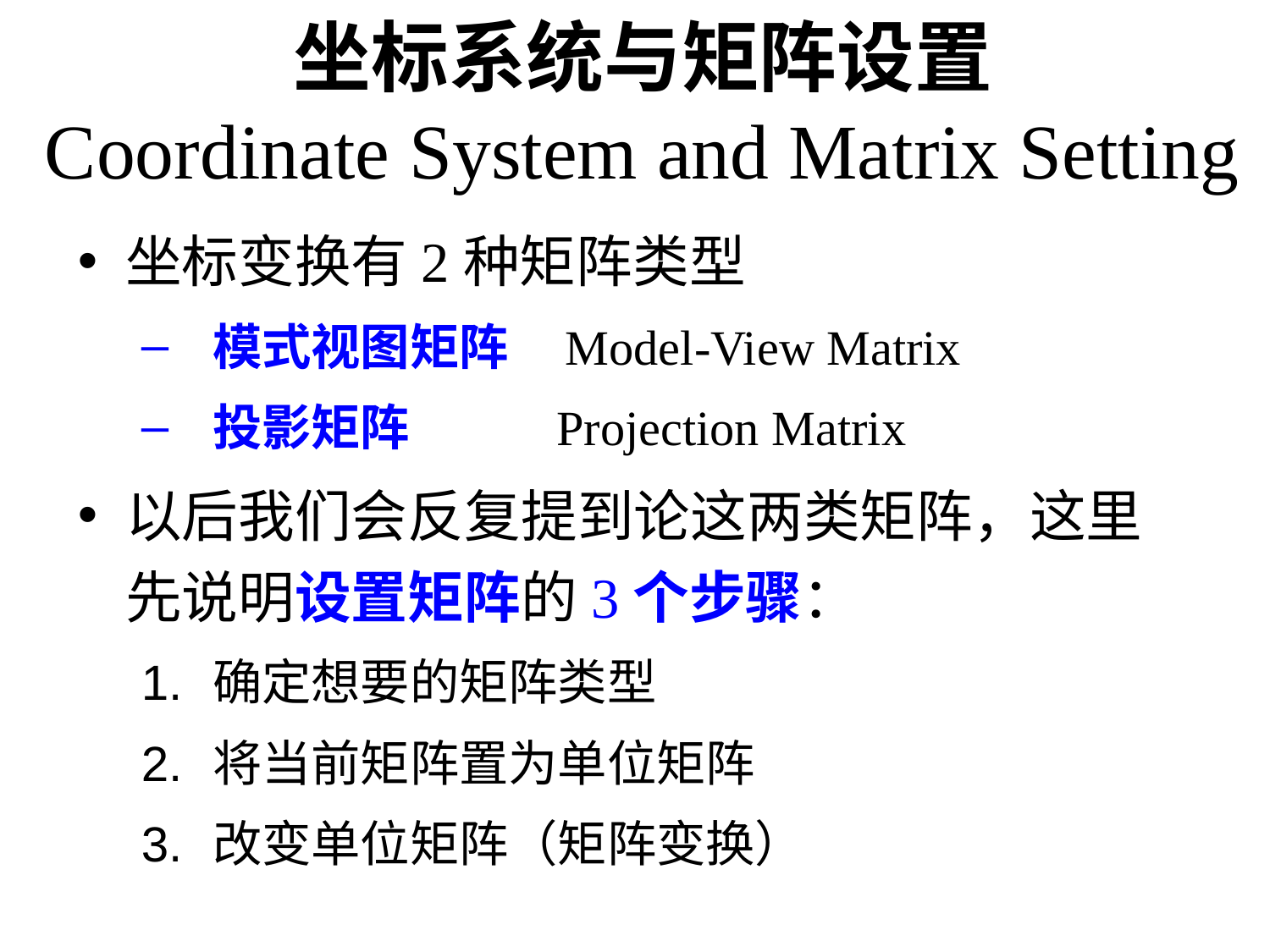

# 坐标系统与矩阵设置 Coordinate System and Matrix Setting
坐标变换有2种矩阵类型
模式视图矩阵    Model-View Matrix
投影矩阵            Projection Matrix
以后我们会反复提到论这两类矩阵，这里先说明设置矩阵的3个步骤：
确定想要的矩阵类型
将当前矩阵置为单位矩阵
改变单位矩阵（矩阵变换）